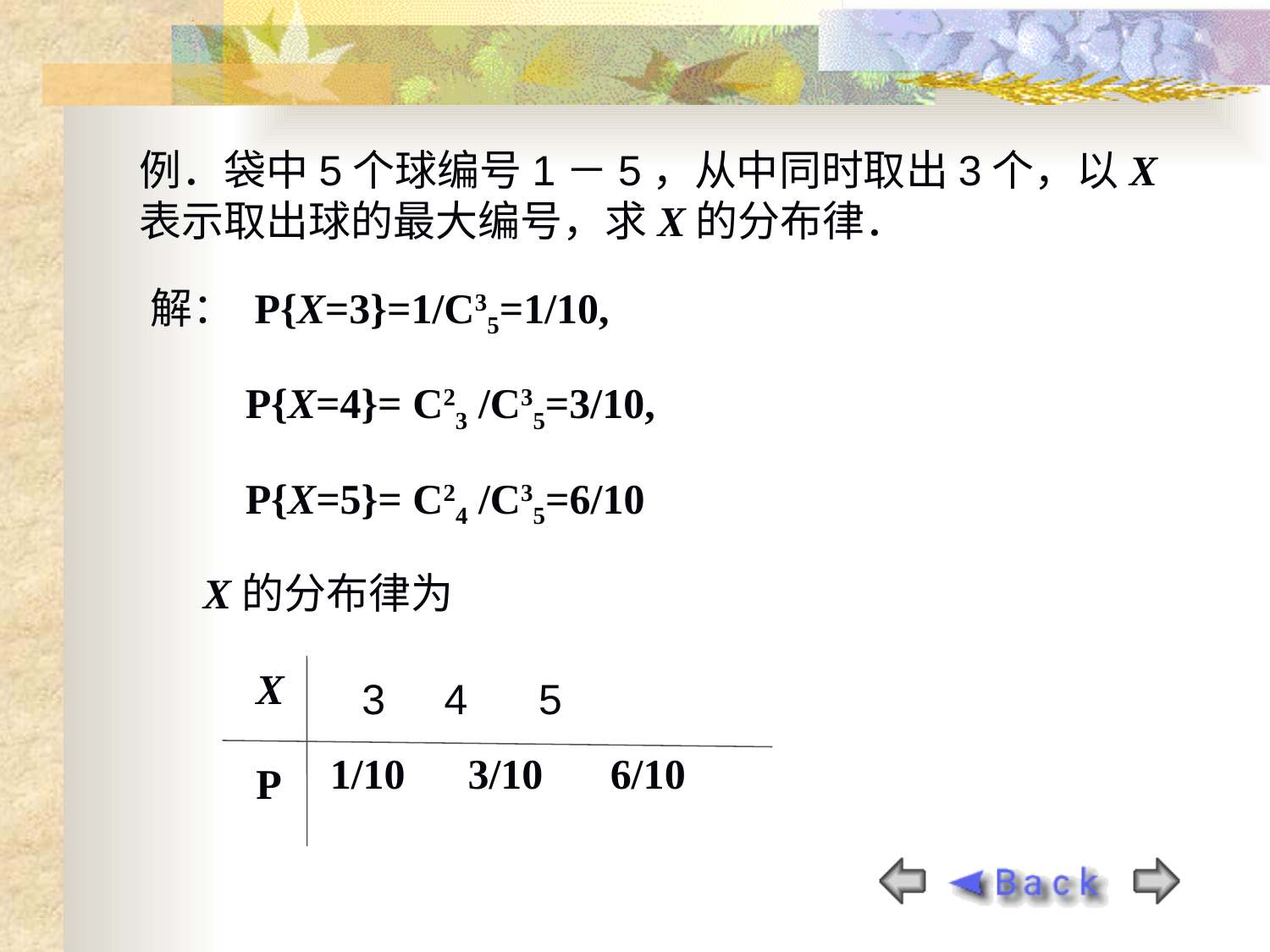

例．袋中5个球编号1－5，从中同时取出3个，以X表示取出球的最大编号，求X的分布律．
解： P{X=3}=1/C35=1/10,
        P{X=4}= C23 /C35=3/10,

 P{X=5}= C24 /C35=6/10
X的分布律为
X

3     4      5

1/10
3/10
6/10
 P